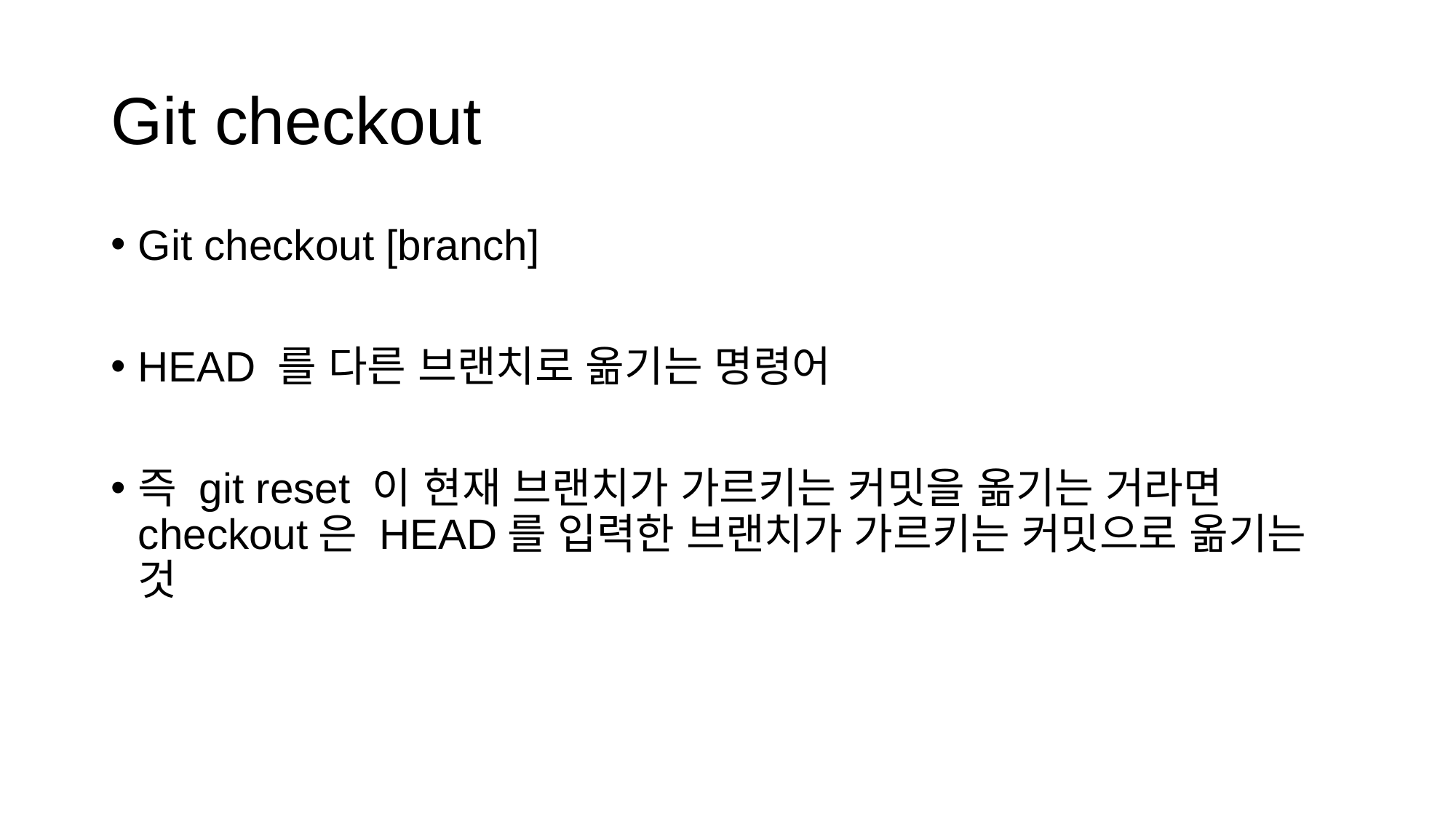

# Git checkout
Git checkout [branch]

HEAD 를 다른 브랜치로 옮기는 명령어

즉 git reset 이 현재 브랜치가 가르키는 커밋을 옮기는 거라면 checkout은 HEAD를 입력한 브랜치가 가르키는 커밋으로 옮기는 것